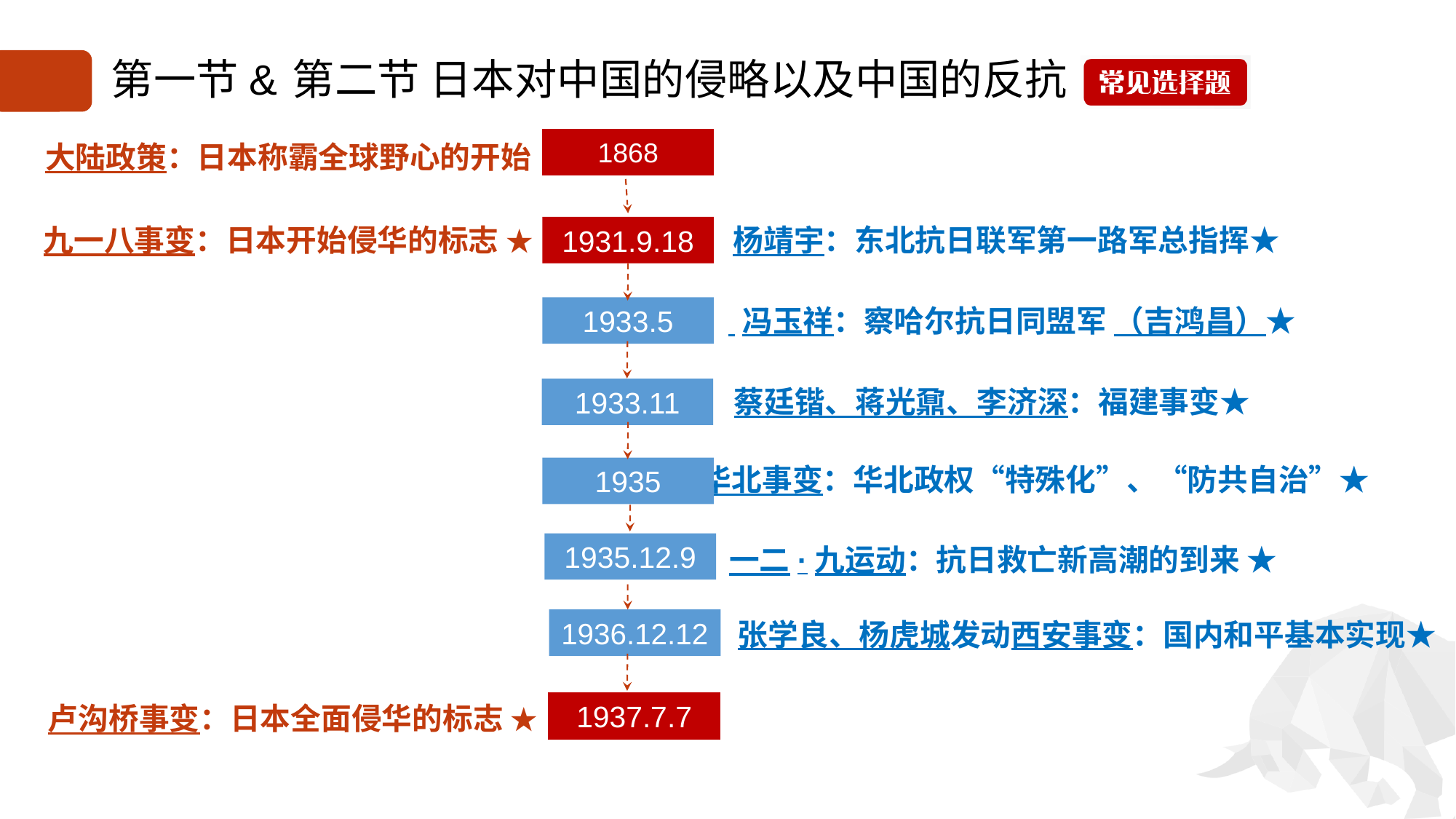

# 第一节&第二节 日本对中国的侵略以及中国的反抗

1868
大陆政策：日本称霸全球野心的开始
九一八事变：日本开始侵华的标志 ★
1931.9.18
杨靖宇：东北抗日联军第一路军总指挥★
1933.5
 冯玉祥：察哈尔抗日同盟军 （吉鸿昌）★
1933.11
蔡廷锴、蒋光鼐、李济深：福建事变★
1935
华北事变：华北政权“特殊化”、“防共自治”★
1935.12.9
一二·九运动：抗日救亡新高潮的到来 ★
1936.12.12
张学良、杨虎城发动西安事变：国内和平基本实现★
1937.7.7
卢沟桥事变：日本全面侵华的标志 ★